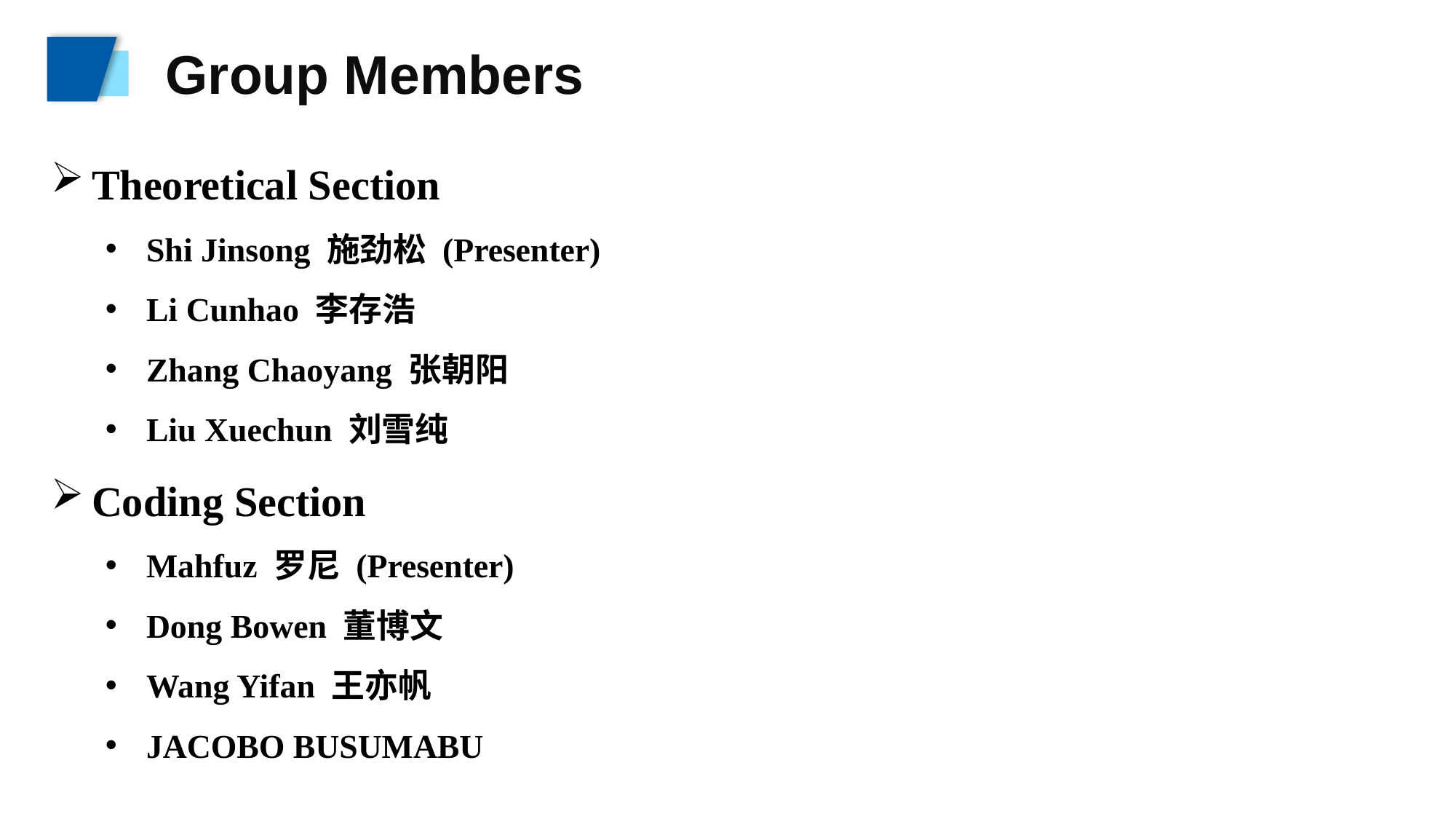

Group Members
Theoretical Section
Shi Jinsong 施劲松 (Presenter)
Li Cunhao 李存浩
Zhang Chaoyang 张朝阳
Liu Xuechun 刘雪纯
Coding Section
Mahfuz 罗尼 (Presenter)
Dong Bowen 董博文
Wang Yifan 王亦帆
JACOBO BUSUMABU